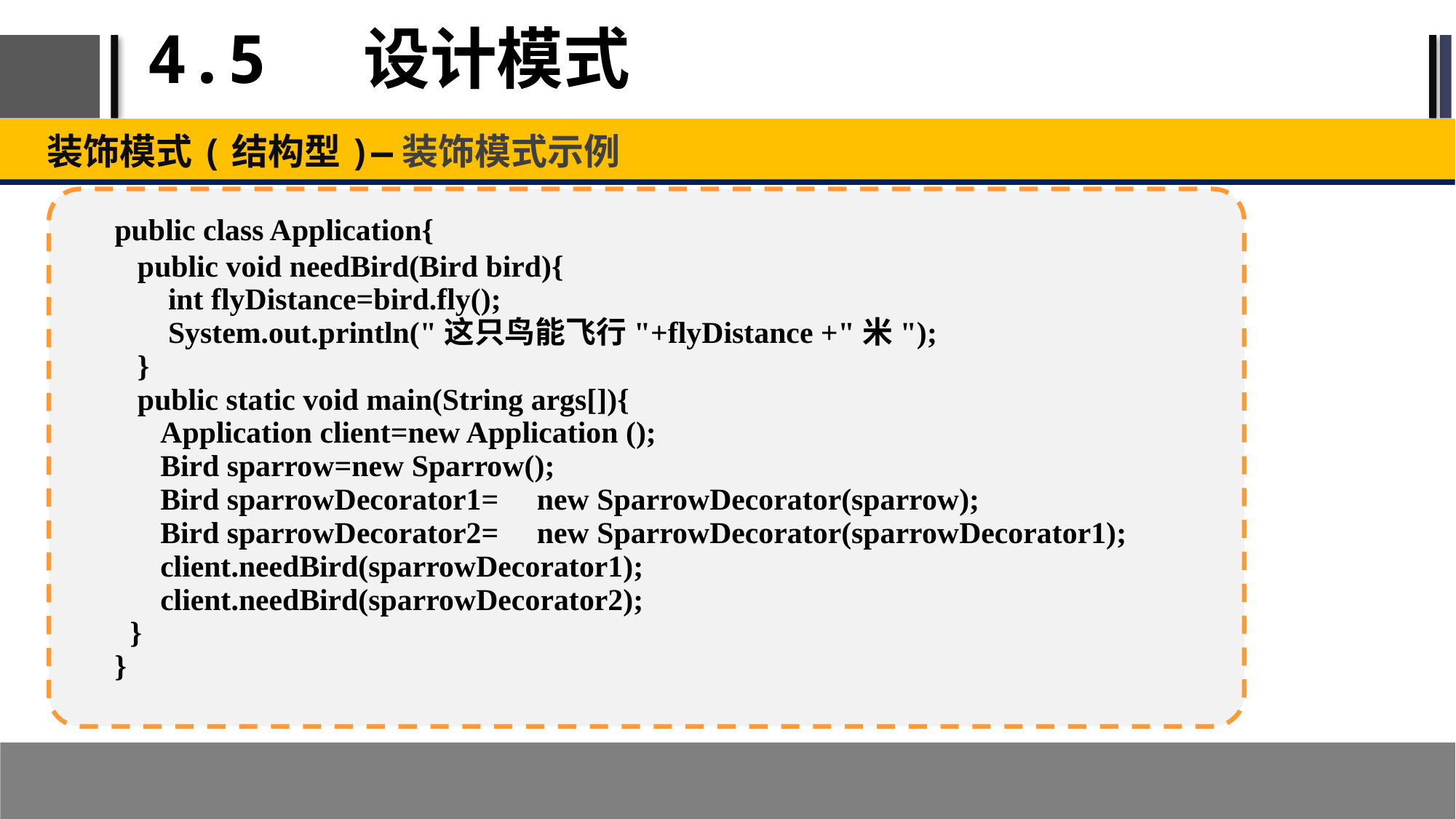

# 4.5  设计模式
装饰模式(结构型)—装饰模式示例

public class Application{
   public void needBird(Bird bird){
       int flyDistance=bird.fly();
       System.out.println("这只鸟能飞行"+flyDistance +"米");
   }
   public static void main(String args[]){
      Application client=new Application ();
      Bird sparrow=new Sparrow();
      Bird sparrowDecorator1=     new SparrowDecorator(sparrow);
      Bird sparrowDecorator2=     new SparrowDecorator(sparrowDecorator1);
      client.needBird(sparrowDecorator1);
      client.needBird(sparrowDecorator2);
  }
}